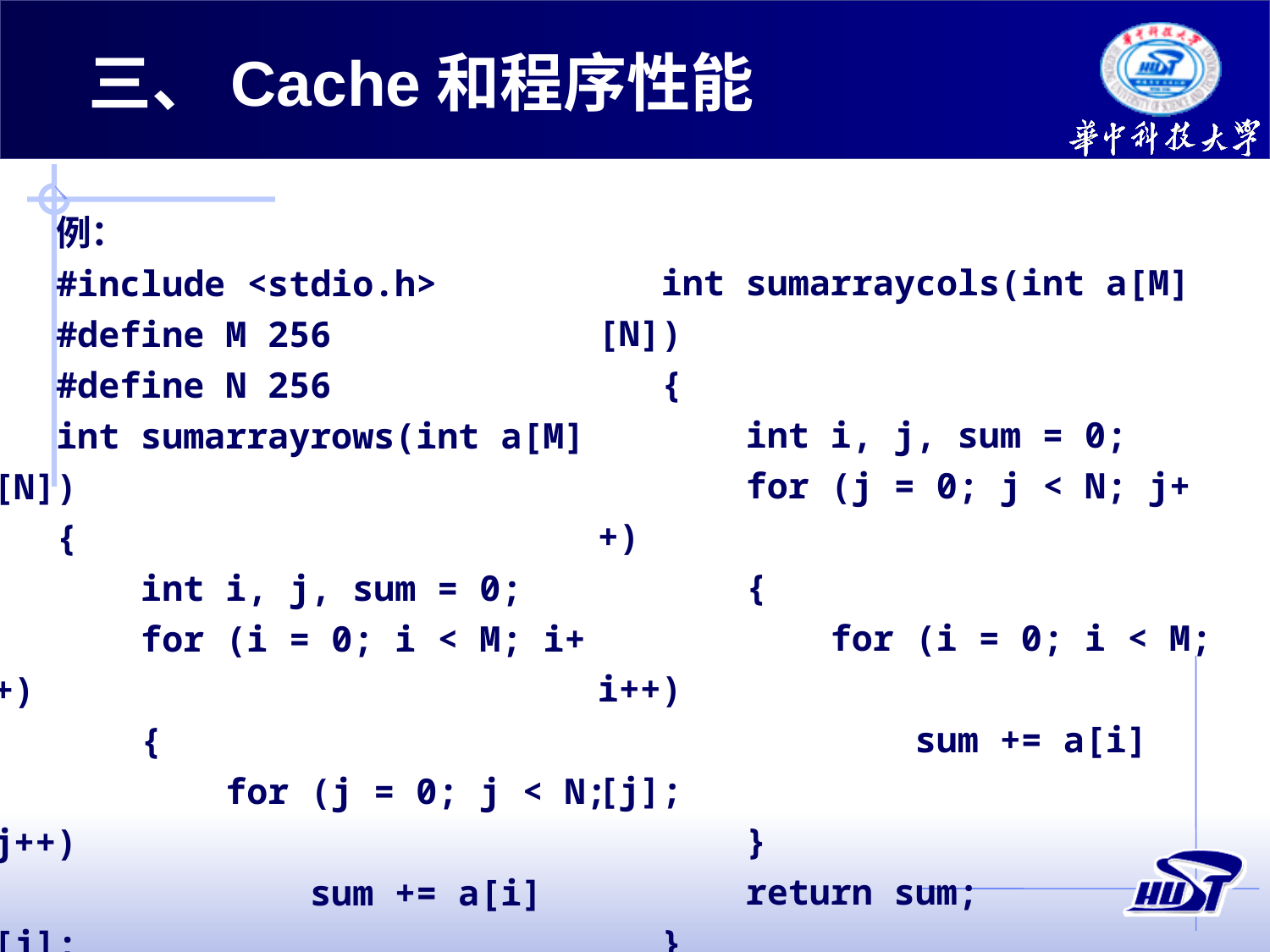

三、Cache和程序性能
例：
#include <stdio.h>
#define M 256
#define N 256
int sumarrayrows(int a[M][N])
{
    int i, j, sum = 0;
    for (i = 0; i < M; i++)
    {
        for (j = 0; j < N; j++)
            sum += a[i][j];
    }
    return sum;
}
int sumarraycols(int a[M][N])
{
    int i, j, sum = 0;
    for (j = 0; j < N; j++)
    {
        for (i = 0; i < M; i++)
            sum += a[i][j];
    }
    return sum;
}